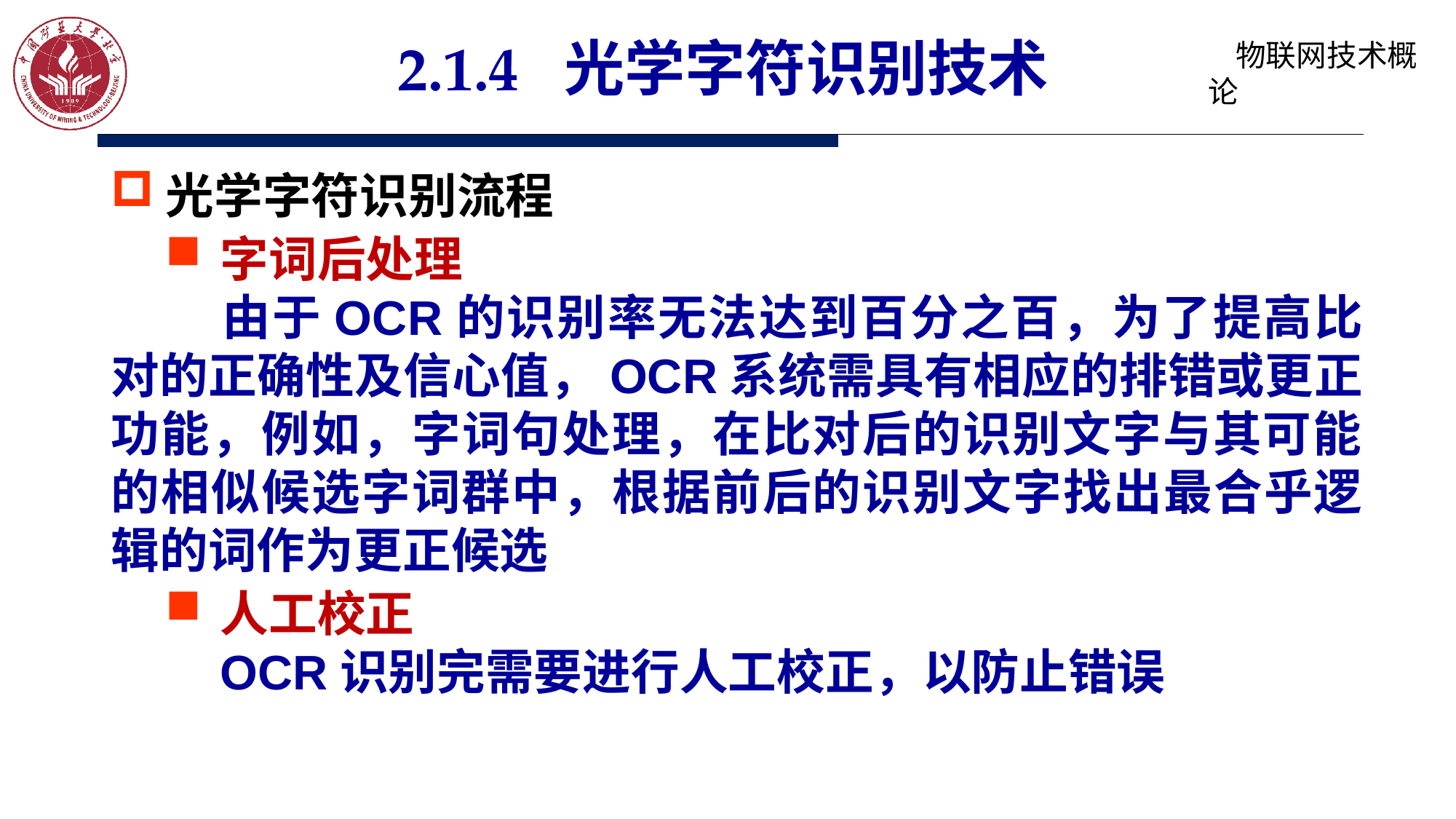

# 2.1.4  光学字符识别技术
光学字符识别流程
字词后处理
	由于OCR的识别率无法达到百分之百，为了提高比对的正确性及信心值，OCR系统需具有相应的排错或更正功能，例如，字词句处理，在比对后的识别文字与其可能的相似候选字词群中，根据前后的识别文字找出最合乎逻辑的词作为更正候选
人工校正
	OCR识别完需要进行人工校正，以防止错误